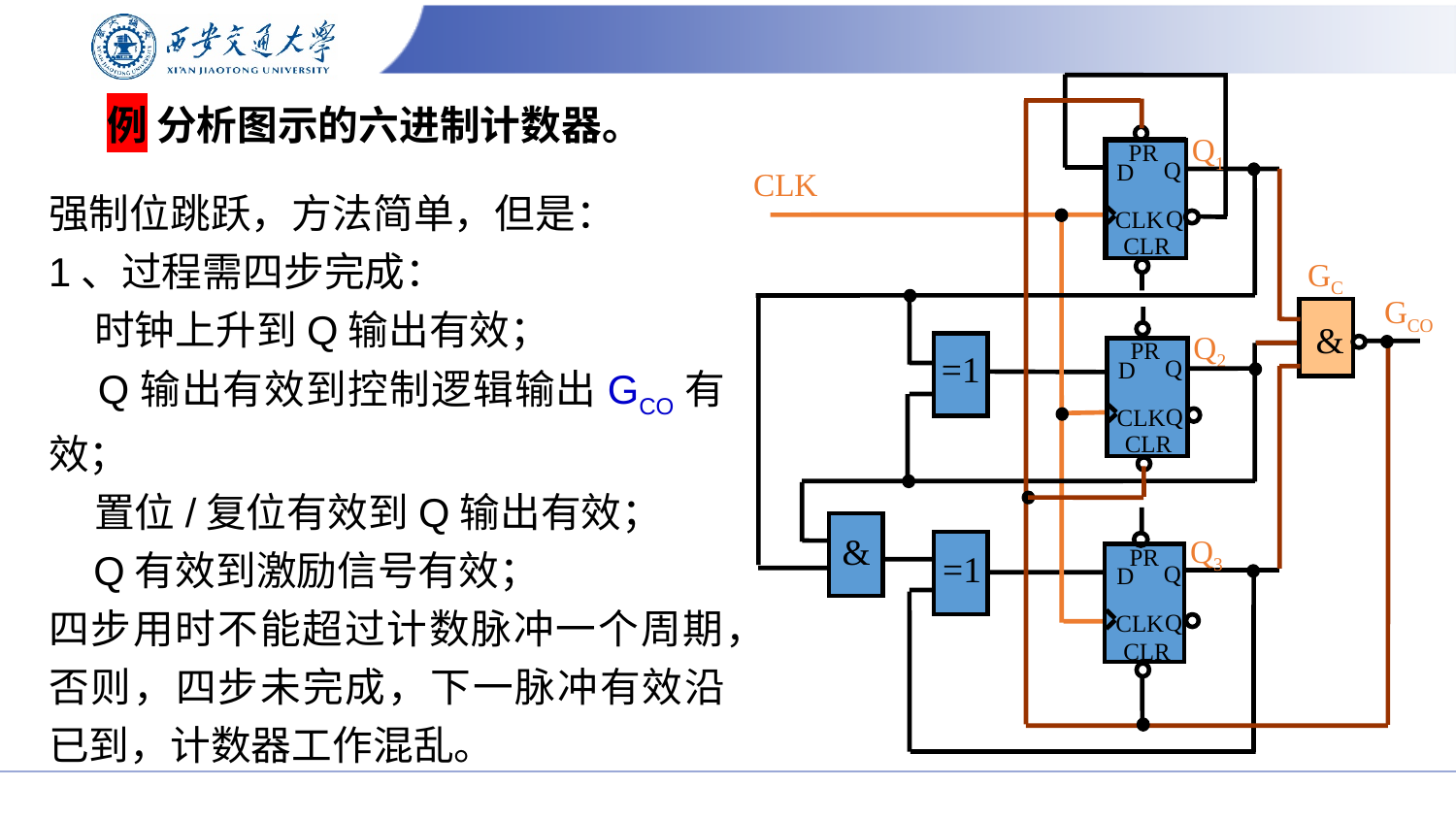

Q1

PR

Q
D
CLK

Q
CLK

CLR

Q2

PR

=1

Q
D

Q

CLK

CLR

&
Q3

PR
=1

Q
D

Q
CLK

CLR

GC
GCO

&

# 例 分析图示的六进制计数器。
强制位跳跃，方法简单，但是：
1、过程需四步完成：
    时钟上升到Q输出有效；
    Q输出有效到控制逻辑输出GCO有效；
    置位/复位有效到Q输出有效；
    Q有效到激励信号有效；
四步用时不能超过计数脉冲一个周期，否则，四步未完成，下一脉冲有效沿已到，计数器工作混乱。